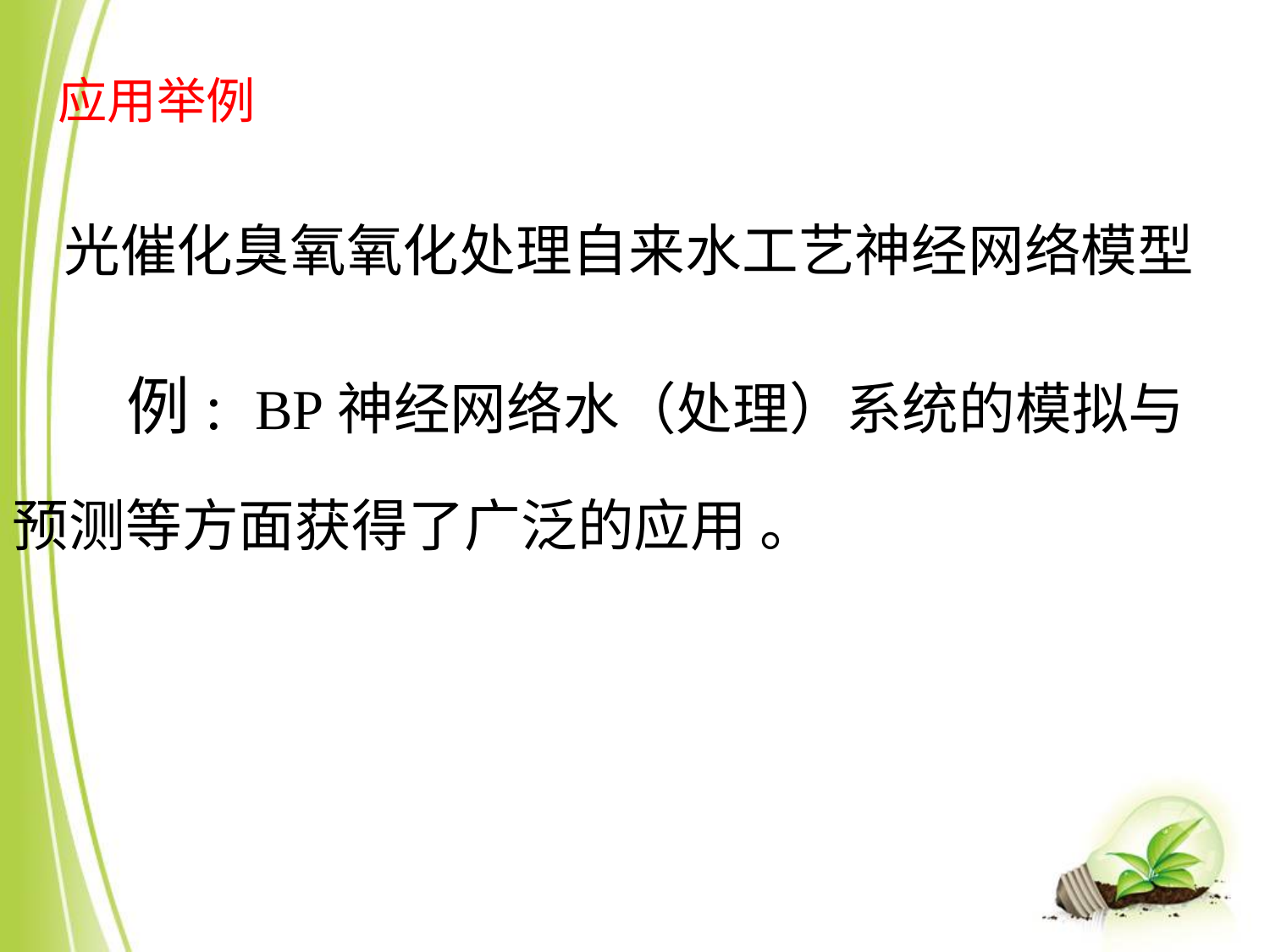

应用举例
光催化臭氧氧化处理自来水工艺神经网络模型
       例:  BP神经网络水（处理）系统的模拟与预测等方面获得了广泛的应用 。